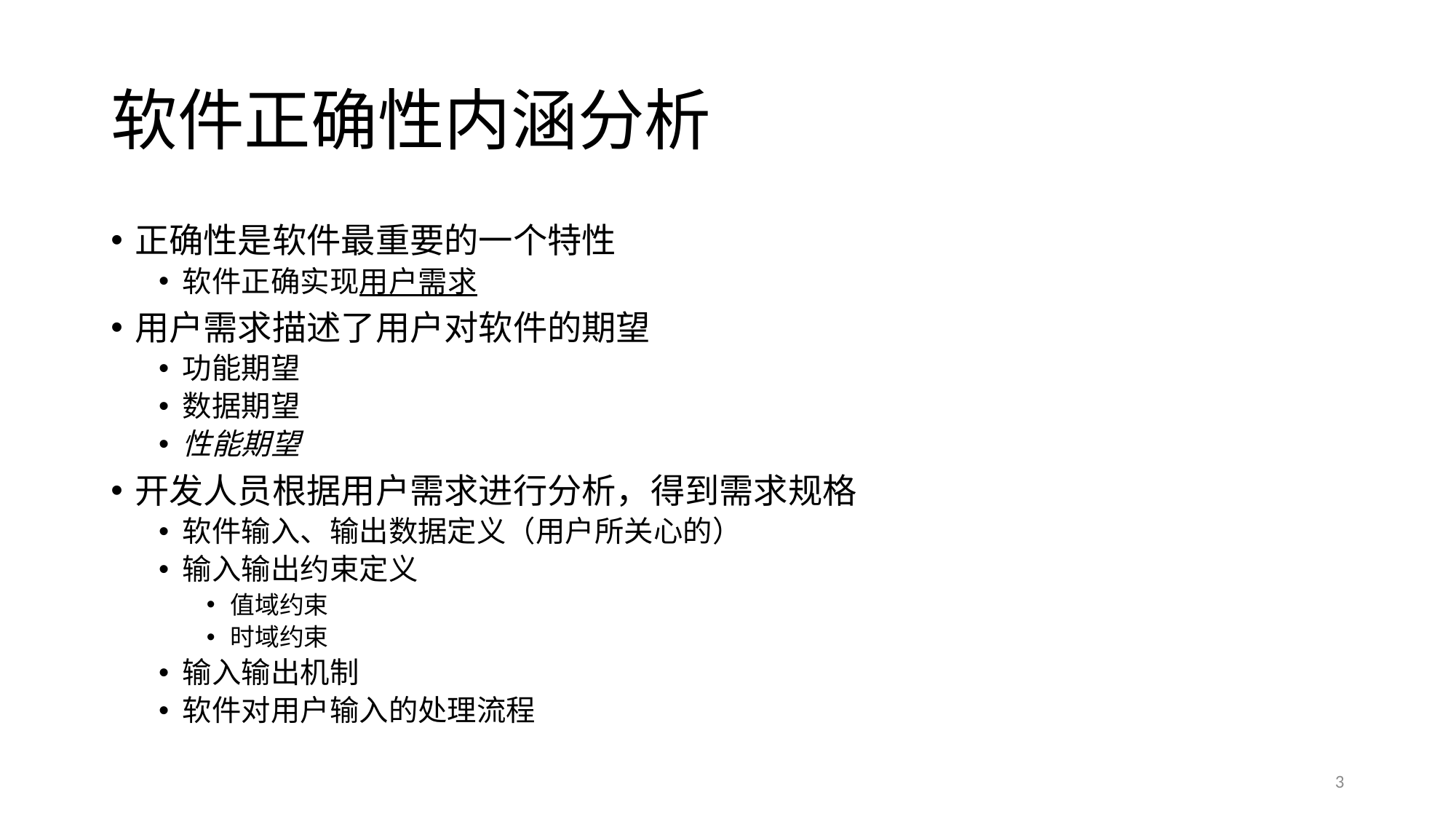

# 软件正确性内涵分析
正确性是软件最重要的一个特性
软件正确实现用户需求
用户需求描述了用户对软件的期望
功能期望
数据期望
性能期望
开发人员根据用户需求进行分析，得到需求规格
软件输入、输出数据定义（用户所关心的）
输入输出约束定义
值域约束
时域约束
输入输出机制
软件对用户输入的处理流程
3